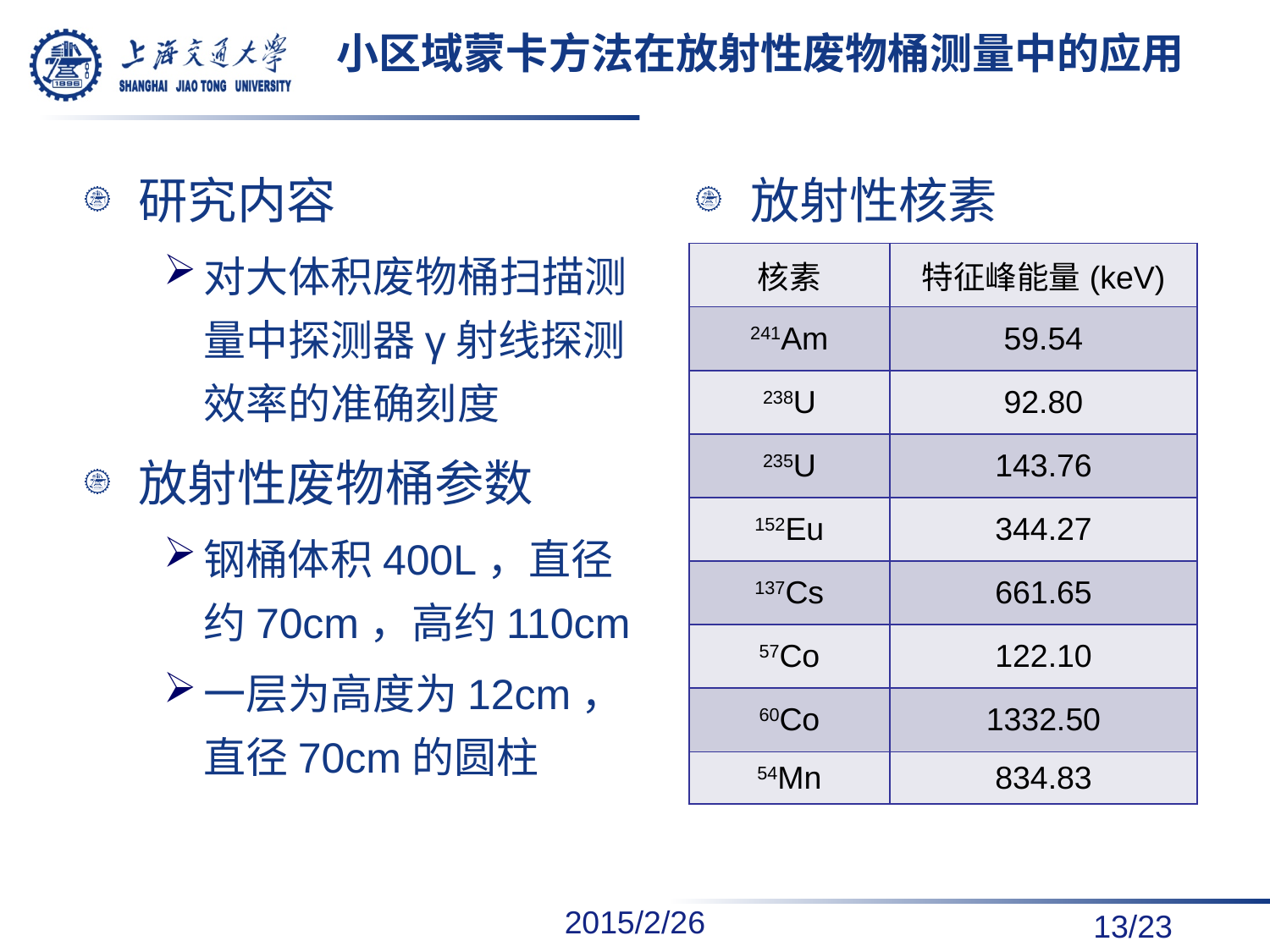

# 小区域蒙卡方法在放射性废物桶测量中的应用
研究内容
对大体积废物桶扫描测量中探测器γ射线探测效率的准确刻度
放射性废物桶参数
钢桶体积400L，直径约70cm，高约110cm
一层为高度为12cm，直径70cm的圆柱
放射性核素

| 核素 | 特征峰能量(keV) |
| --- | --- |
| 241Am | 59.54 |
| 238U | 92.80 |
| 235U | 143.76 |
| 152Eu | 344.27 |
| 137Cs | 661.65 |
| 57Co | 122.10 |
| 60Co | 1332.50 |
| 54Mn | 834.83 |